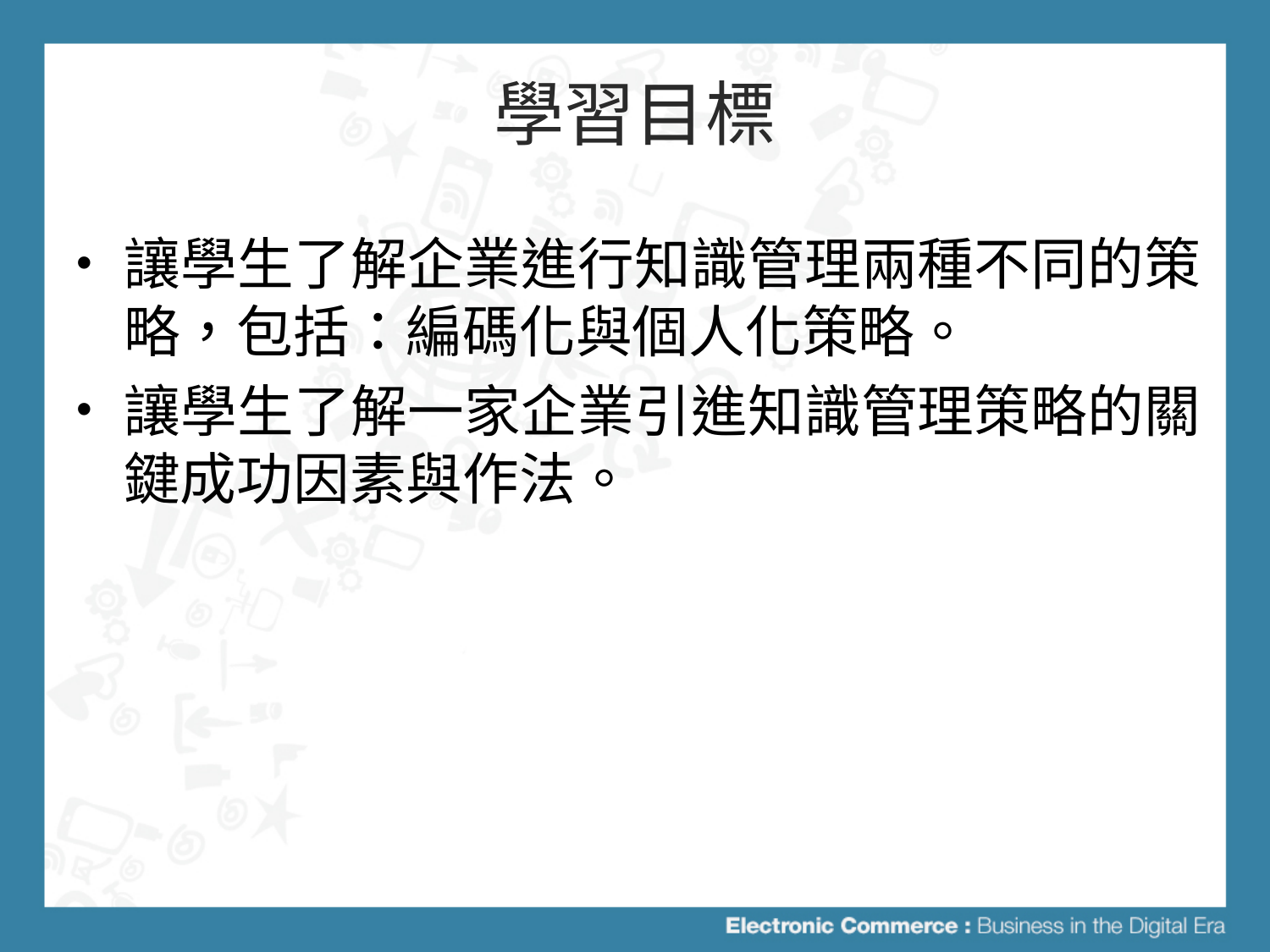

# 學習目標
讓學生了解企業進行知識管理兩種不同的策略，包括：編碼化與個人化策略。
讓學生了解一家企業引進知識管理策略的關鍵成功因素與作法。